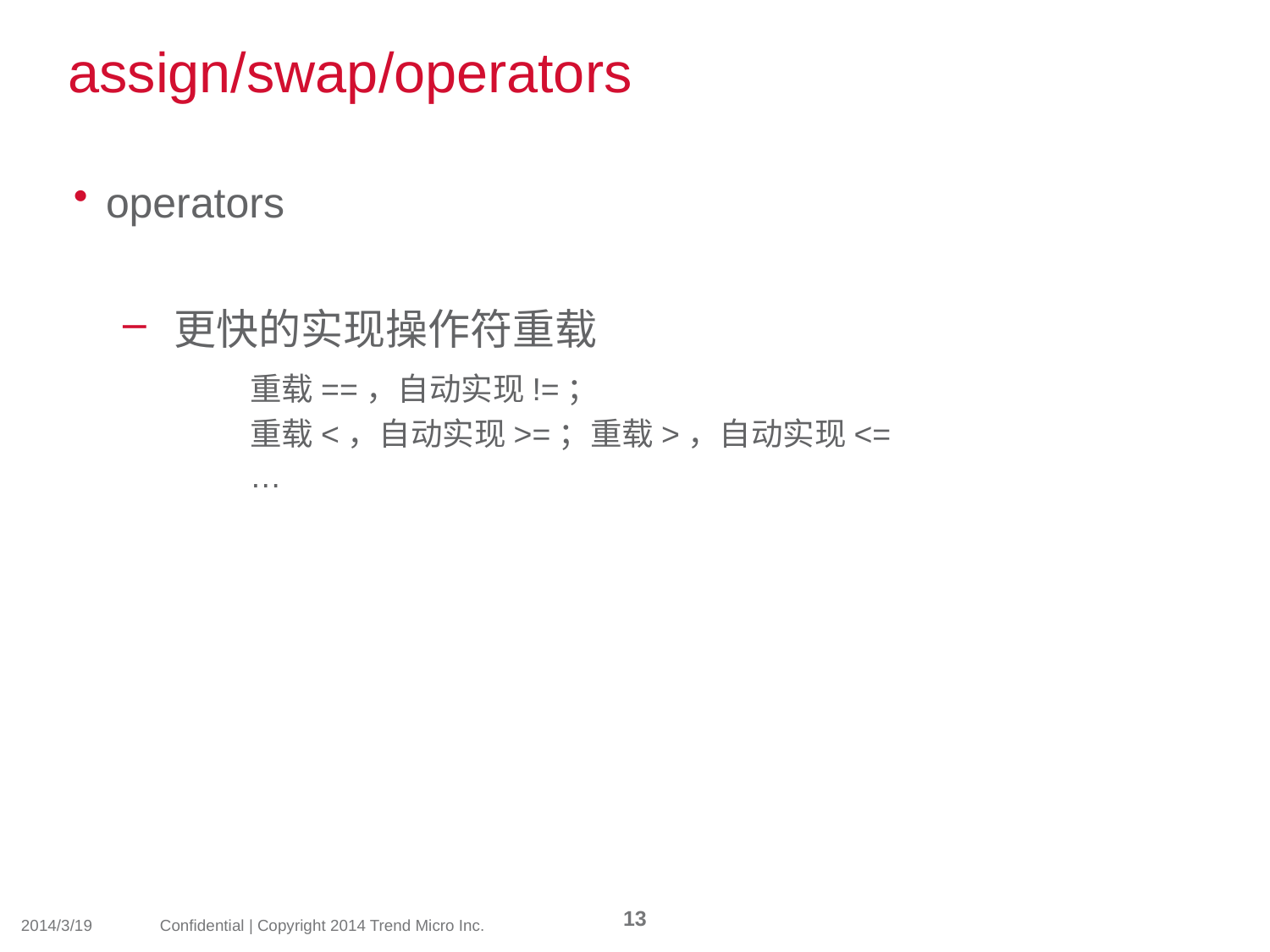

# assign/swap/operators
operators

更快的实现操作符重载
	重载==，自动实现!=；
	重载<，自动实现>=；重载>，自动实现<=
	…

13
2014/3/19
Confidential | Copyright 2014 Trend Micro Inc.